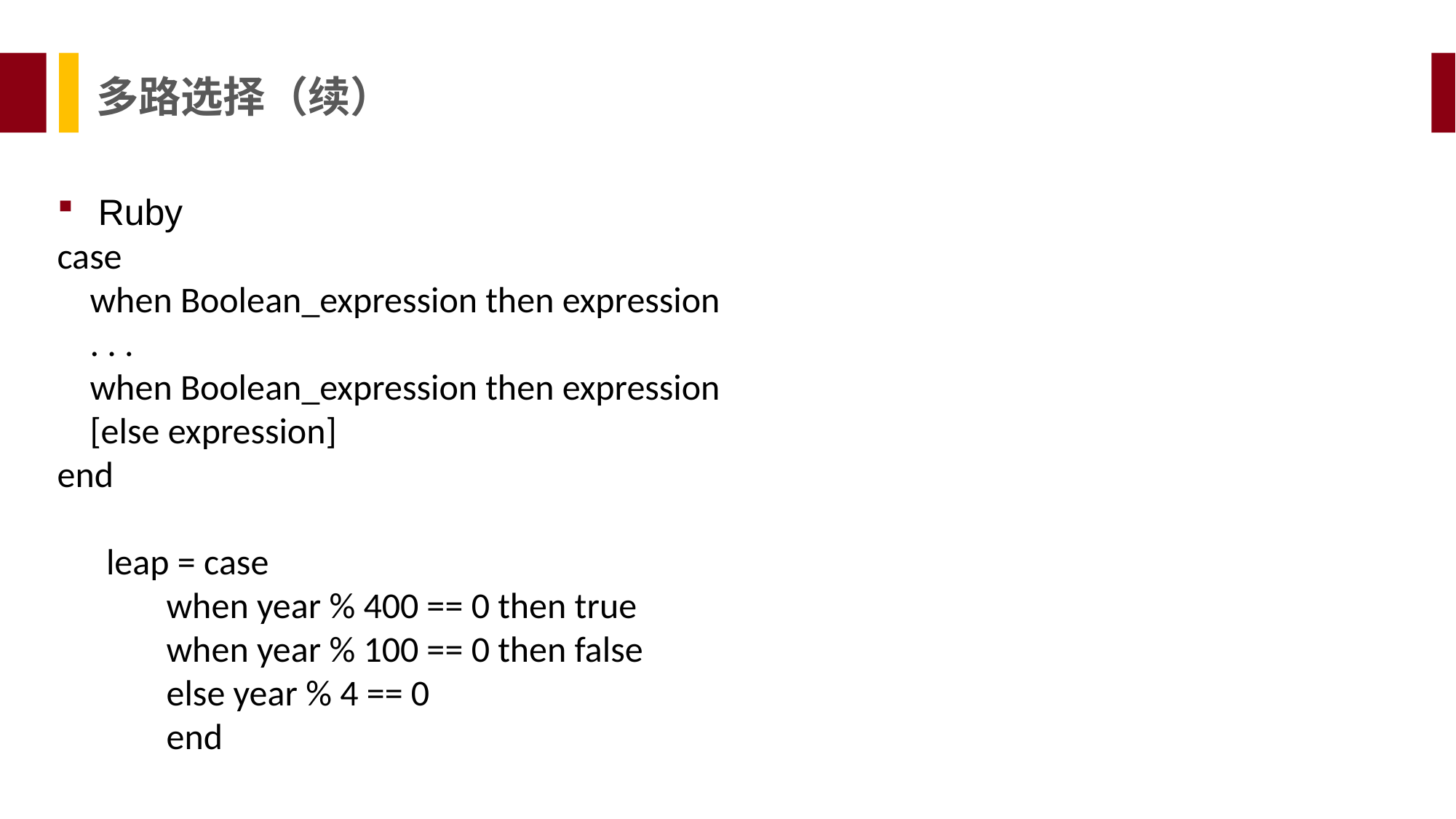

多路选择（续）
Ruby
case
    when Boolean_expression then expression
    . . .
    when Boolean_expression then expression
    [else expression]
end

      leap = case
	when year % 400 == 0 then true
	when year % 100 == 0 then false
	else year % 4 == 0
	end